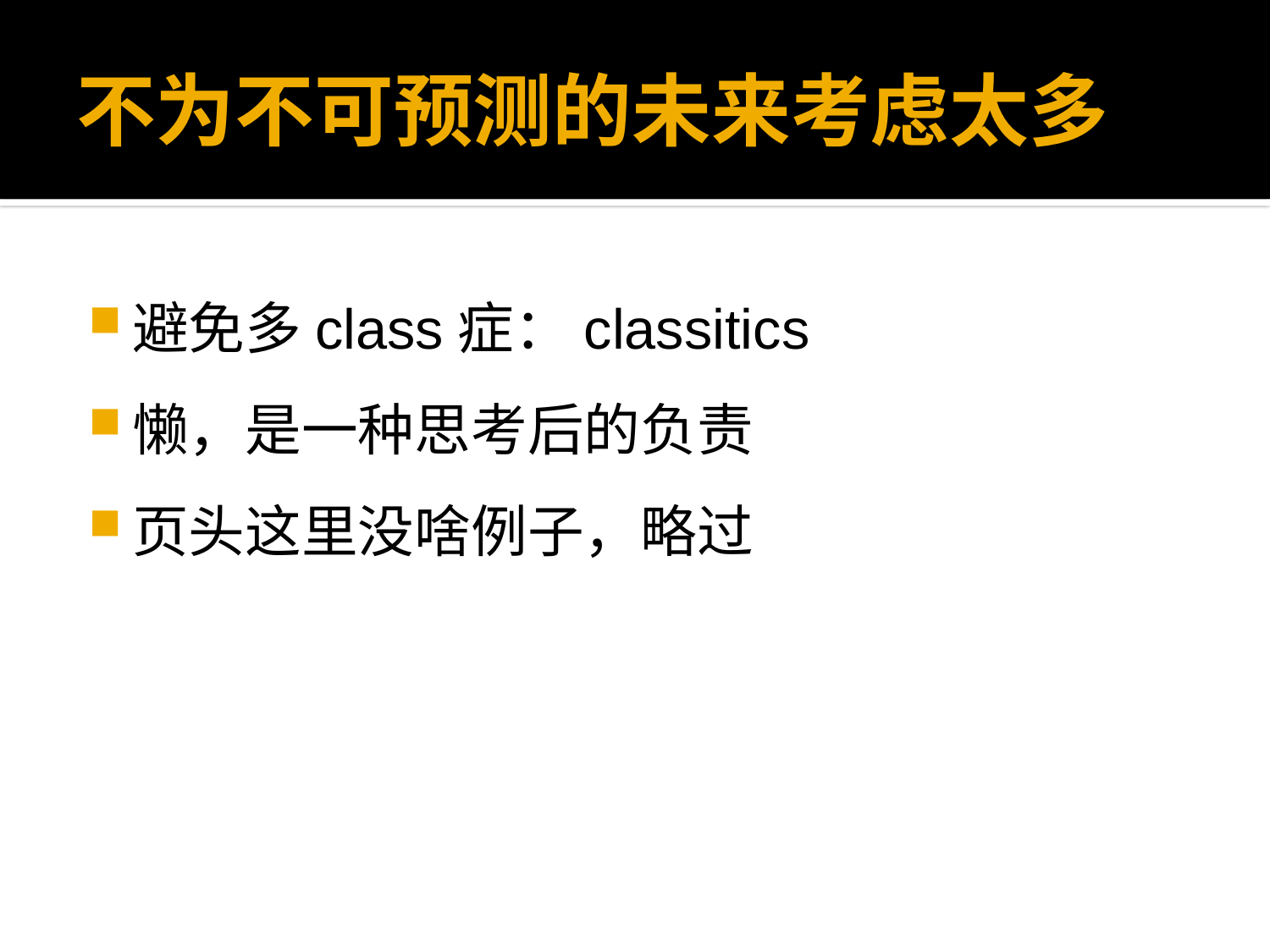

# 不为不可预测的未来考虑太多
避免多class症：classitics
懒，是一种思考后的负责
页头这里没啥例子，略过